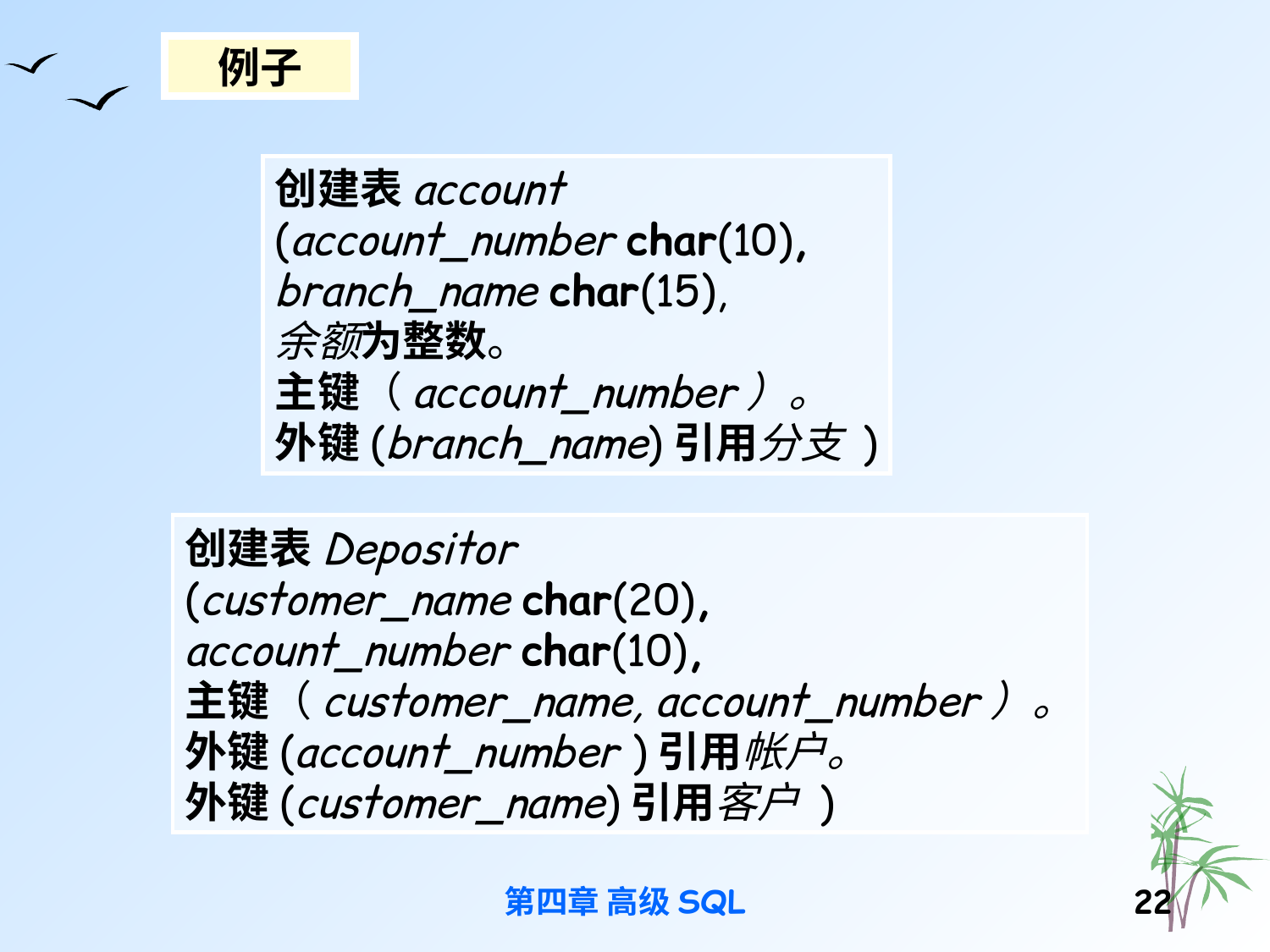

例子
创建表account
(account_number char(10),
branch_name char(15),
余额为整数。
主键（account_number）。
外键(branch_name)引用分支 )
创建表Depositor
(customer_name char(20),
account_number char(10),
主键（customer_name, account_number）。
外键(account_number )引用帐户。
外键(customer_name)引用客户 )
第四章 高级SQL
22